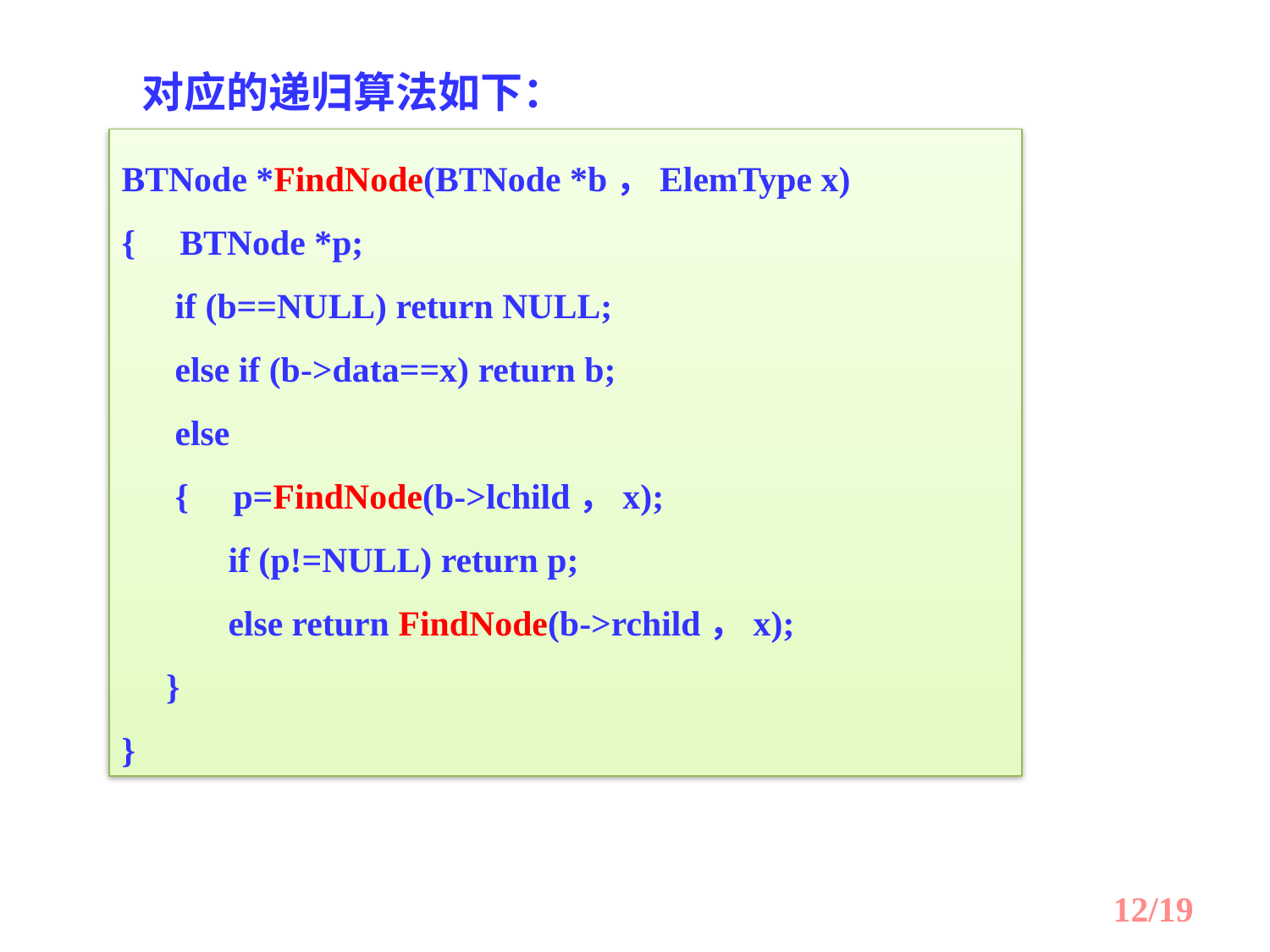

对应的递归算法如下：
BTNode *FindNode(BTNode *b，ElemType x)
{     BTNode *p;
      if (b==NULL) return NULL;
      else if (b->data==x) return b;
      else
      {     p=FindNode(b->lchild，x);
            if (p!=NULL) return p;
            else return FindNode(b->rchild，x);
     }
}
12/19